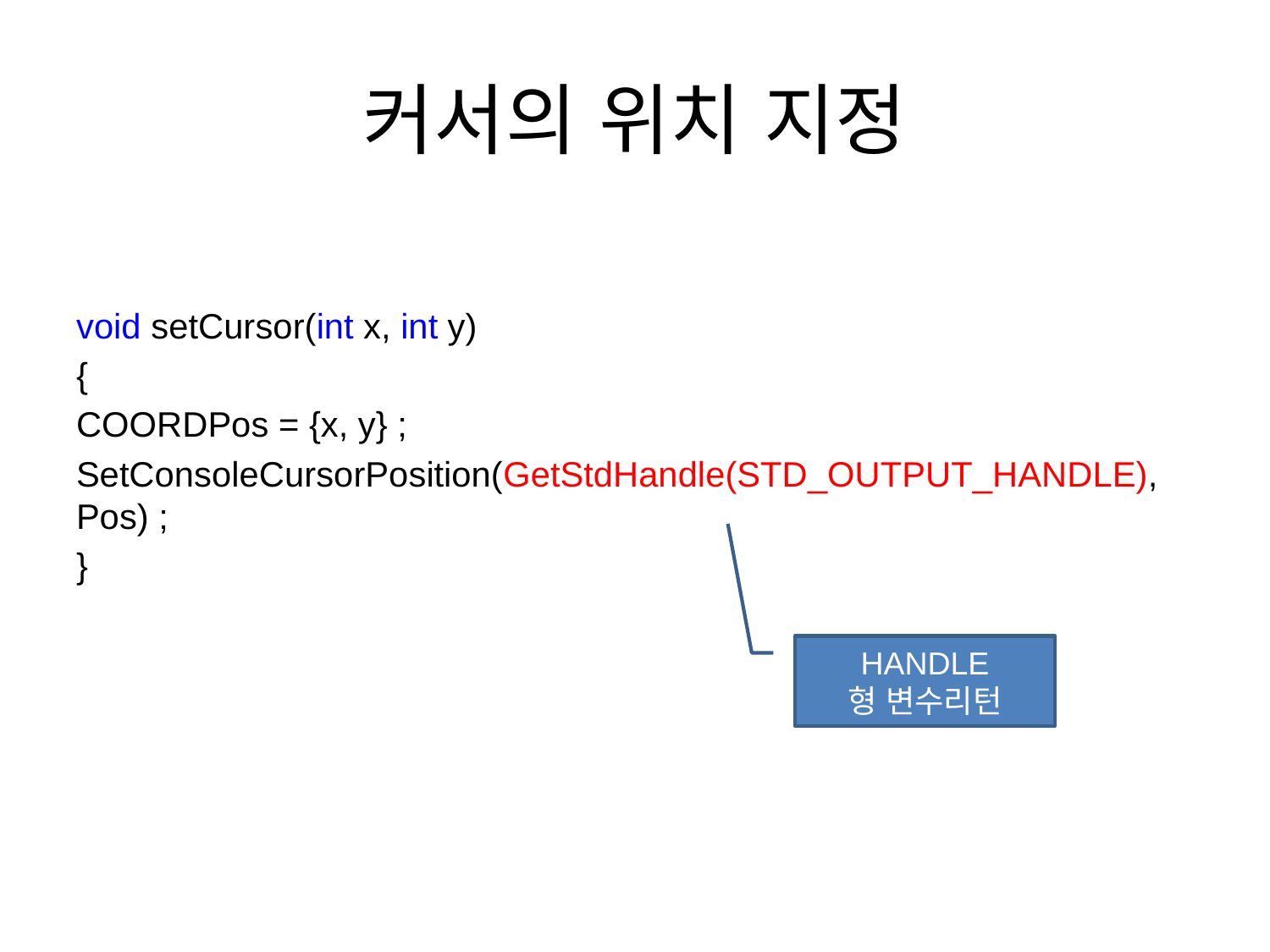

# 커서의 위치 지정

void setCursor(int x, int y)
{
COORDPos = {x, y} ;
SetConsoleCursorPosition(GetStdHandle(STD_OUTPUT_HANDLE), Pos) ;
}

HANDLE
형 변수리턴